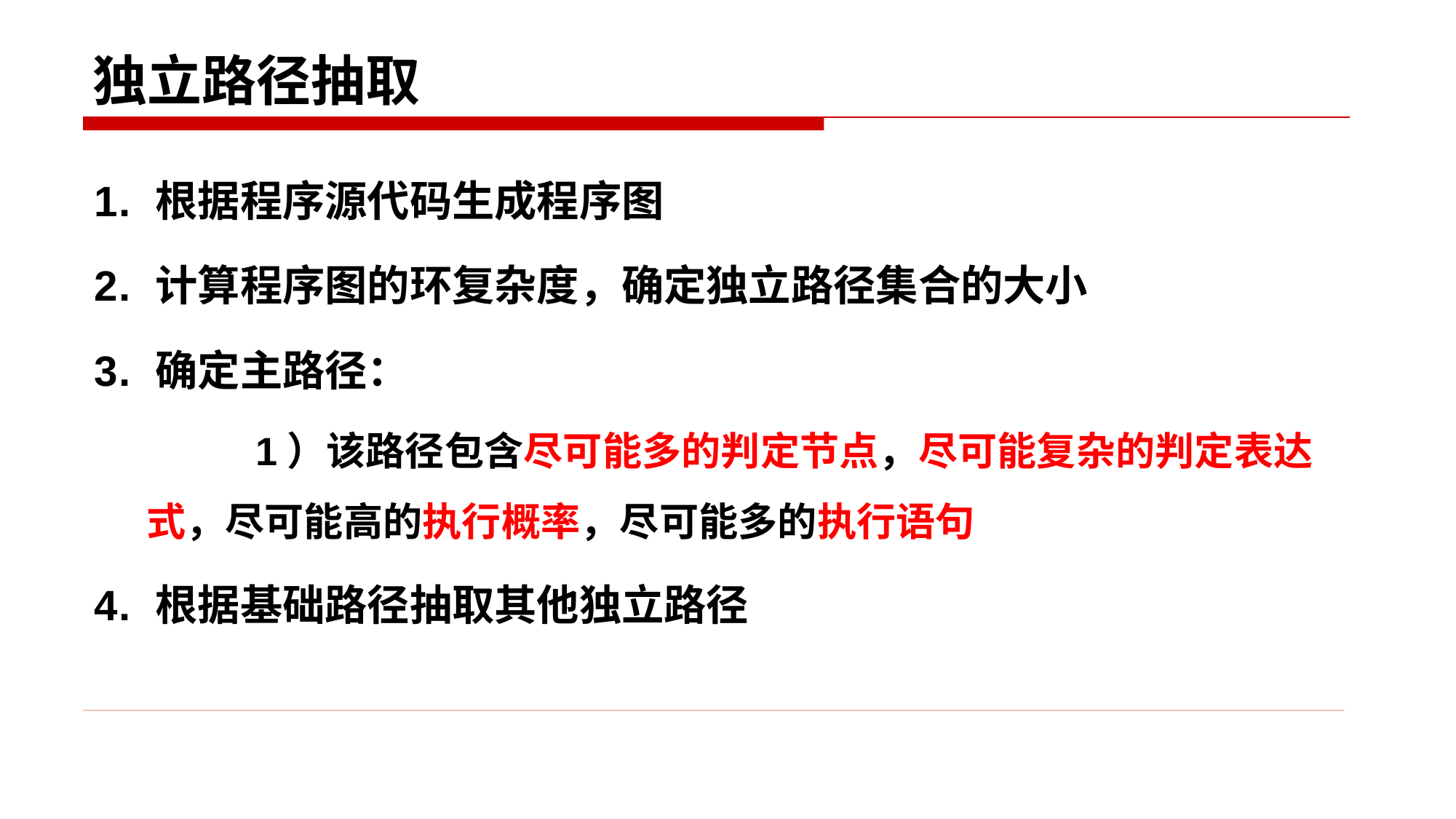

# 独立路径抽取
根据程序源代码生成程序图
计算程序图的环复杂度，确定独立路径集合的大小
确定主路径：
	1）该路径包含尽可能多的判定节点，尽可能复杂的判定表达式，尽可能高的执行概率，尽可能多的执行语句
根据基础路径抽取其他独立路径